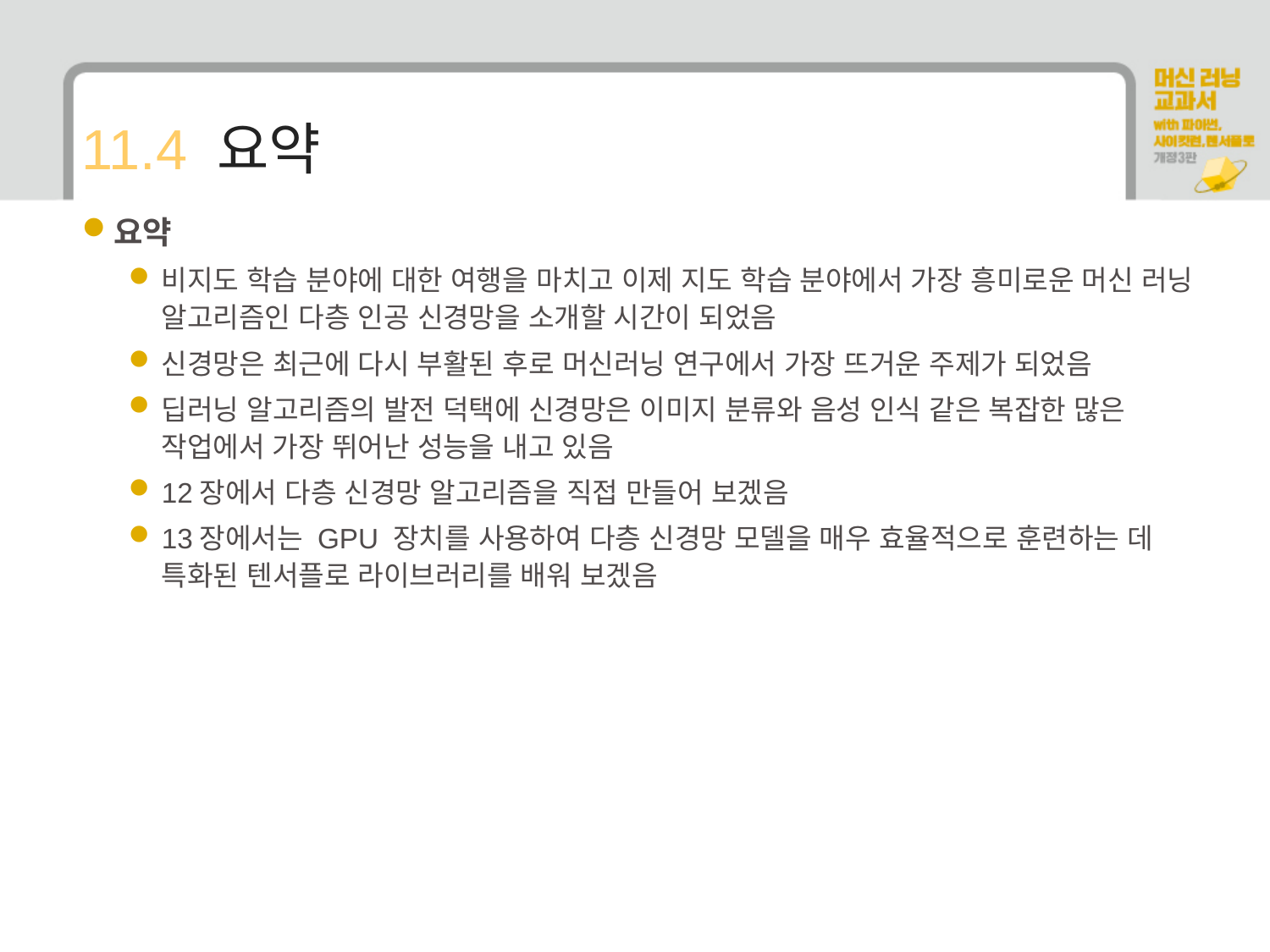

# 11.4 요약
요약
비지도 학습 분야에 대한 여행을 마치고 이제 지도 학습 분야에서 가장 흥미로운 머신 러닝 알고리즘인 다층 인공 신경망을 소개할 시간이 되었음
신경망은 최근에 다시 부활된 후로 머신러닝 연구에서 가장 뜨거운 주제가 되었음
딥러닝 알고리즘의 발전 덕택에 신경망은 이미지 분류와 음성 인식 같은 복잡한 많은 작업에서 가장 뛰어난 성능을 내고 있음
12장에서 다층 신경망 알고리즘을 직접 만들어 보겠음
13장에서는 GPU 장치를 사용하여 다층 신경망 모델을 매우 효율적으로 훈련하는 데 특화된 텐서플로 라이브러리를 배워 보겠음